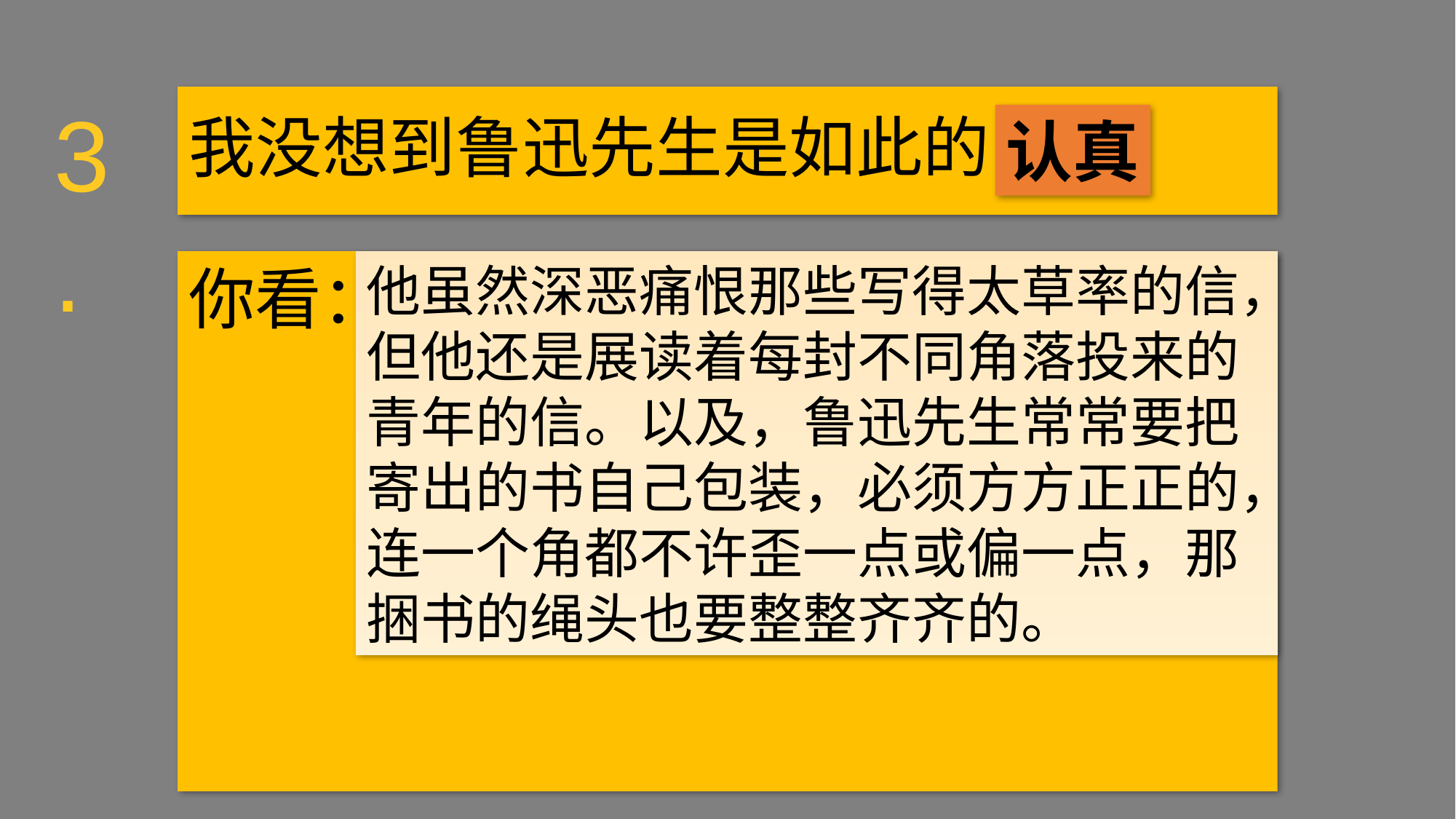

3.

# 我没想到鲁迅先生是如此的
认真

你看：
他虽然深恶痛恨那些写得太草率的信，但他还是展读着每封不同角落投来的青年的信。以及，鲁迅先生常常要把寄出的书自己包装，必须方方正正的，连一个角都不许歪一点或偏一点，那捆书的绳头也要整整齐齐的。